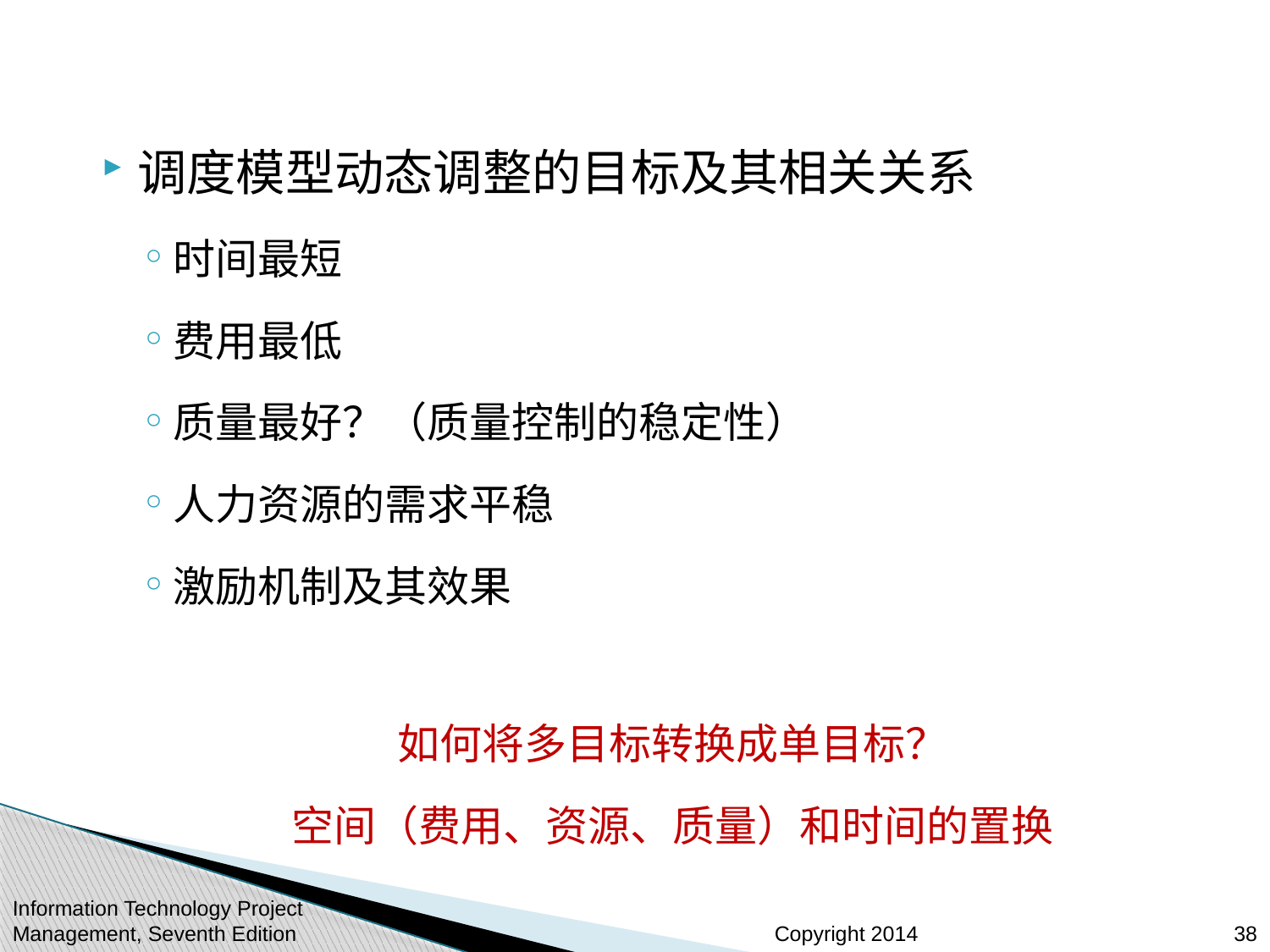

调度模型动态调整的目标及其相关关系
时间最短
费用最低
质量最好？（质量控制的稳定性）
人力资源的需求平稳
激励机制及其效果

如何将多目标转换成单目标？
空间（费用、资源、质量）和时间的置换
Information Technology Project Management, Seventh Edition
38